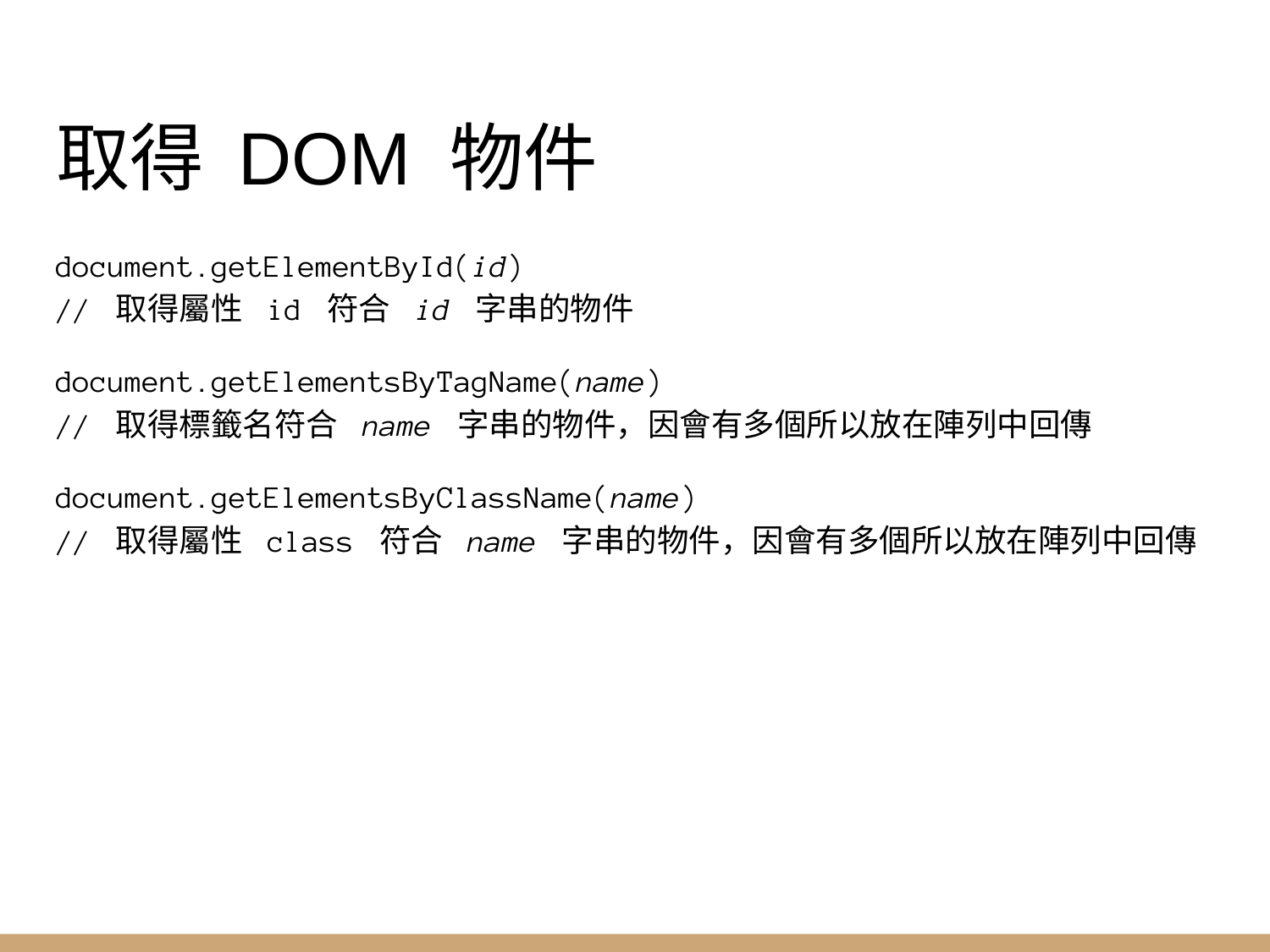

# 取得 DOM 物件
document.getElementById(id)
// 取得屬性 id 符合 id 字串的物件
document.getElementsByTagName(name)
// 取得標籤名符合 name 字串的物件，因會有多個所以放在陣列中回傳
document.getElementsByClassName(name)
// 取得屬性 class 符合 name 字串的物件，因會有多個所以放在陣列中回傳